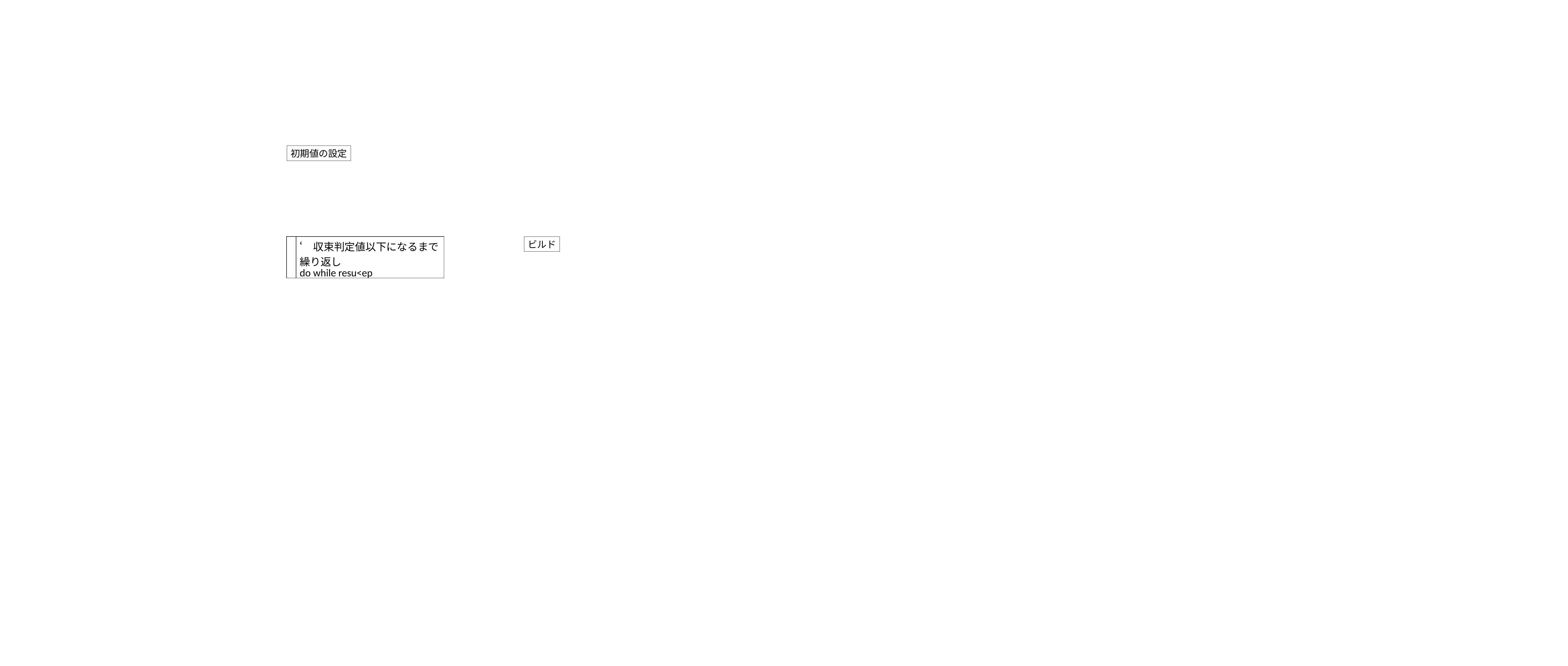

初期値の設定
|  | ‘収束判定値以下になるまで繰り返し do while resu<ep |
| --- | --- |
ビルド